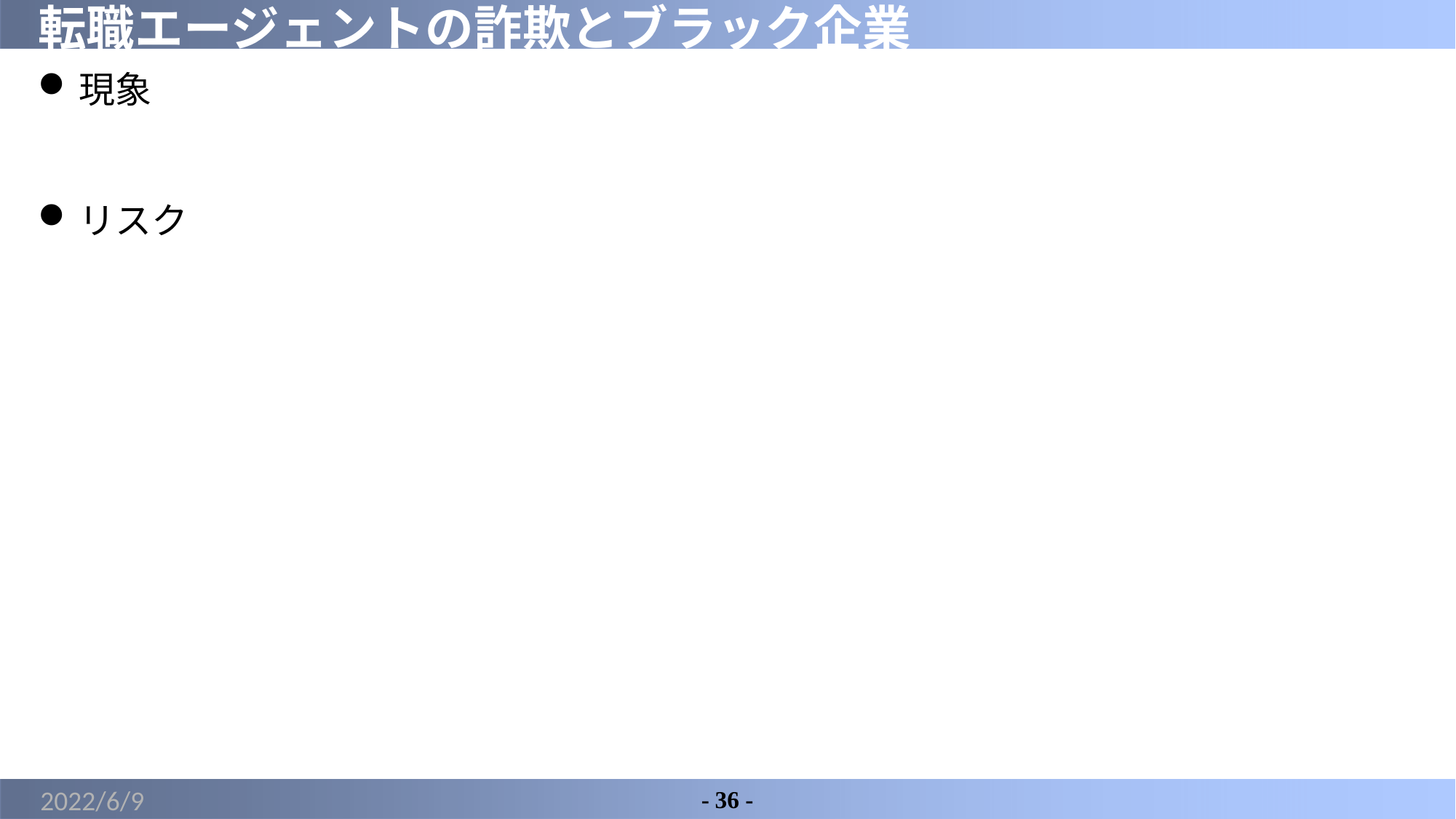

# 転職エージェントの詐欺とブラック企業
現象

リスク

2022/6/9
- 36 -